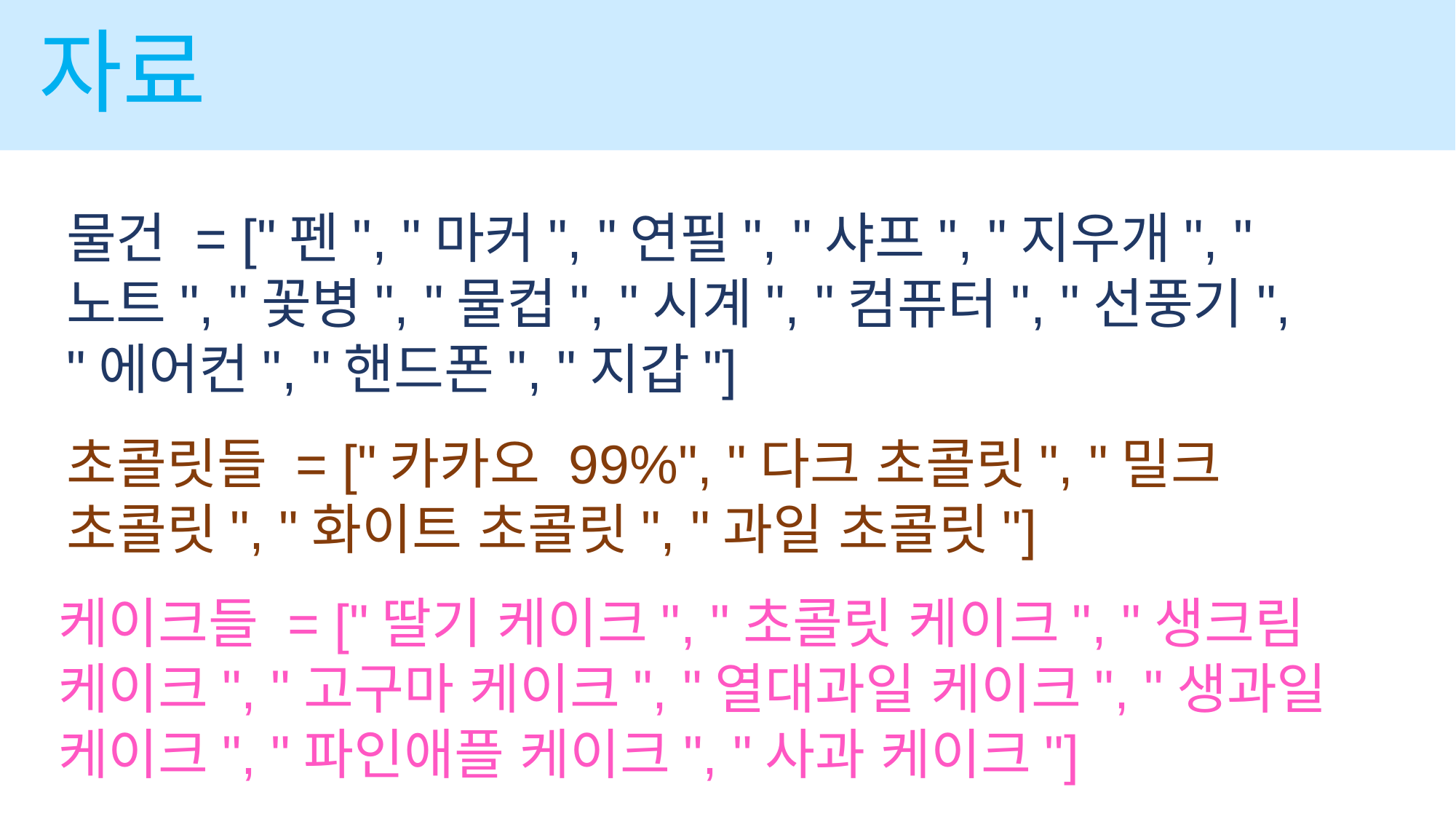

자료
물건 = ["펜", "마커", "연필", "샤프", "지우개", "노트", "꽃병", "물컵", "시계", "컴퓨터", "선풍기", "에어컨", "핸드폰", "지갑"]
초콜릿들 = ["카카오 99%", "다크 초콜릿", "밀크 초콜릿", "화이트 초콜릿", "과일 초콜릿"]
케이크들 = ["딸기 케이크", "초콜릿 케이크", "생크림 케이크", "고구마 케이크", "열대과일 케이크", "생과일 케이크", "파인애플 케이크", "사과 케이크"]